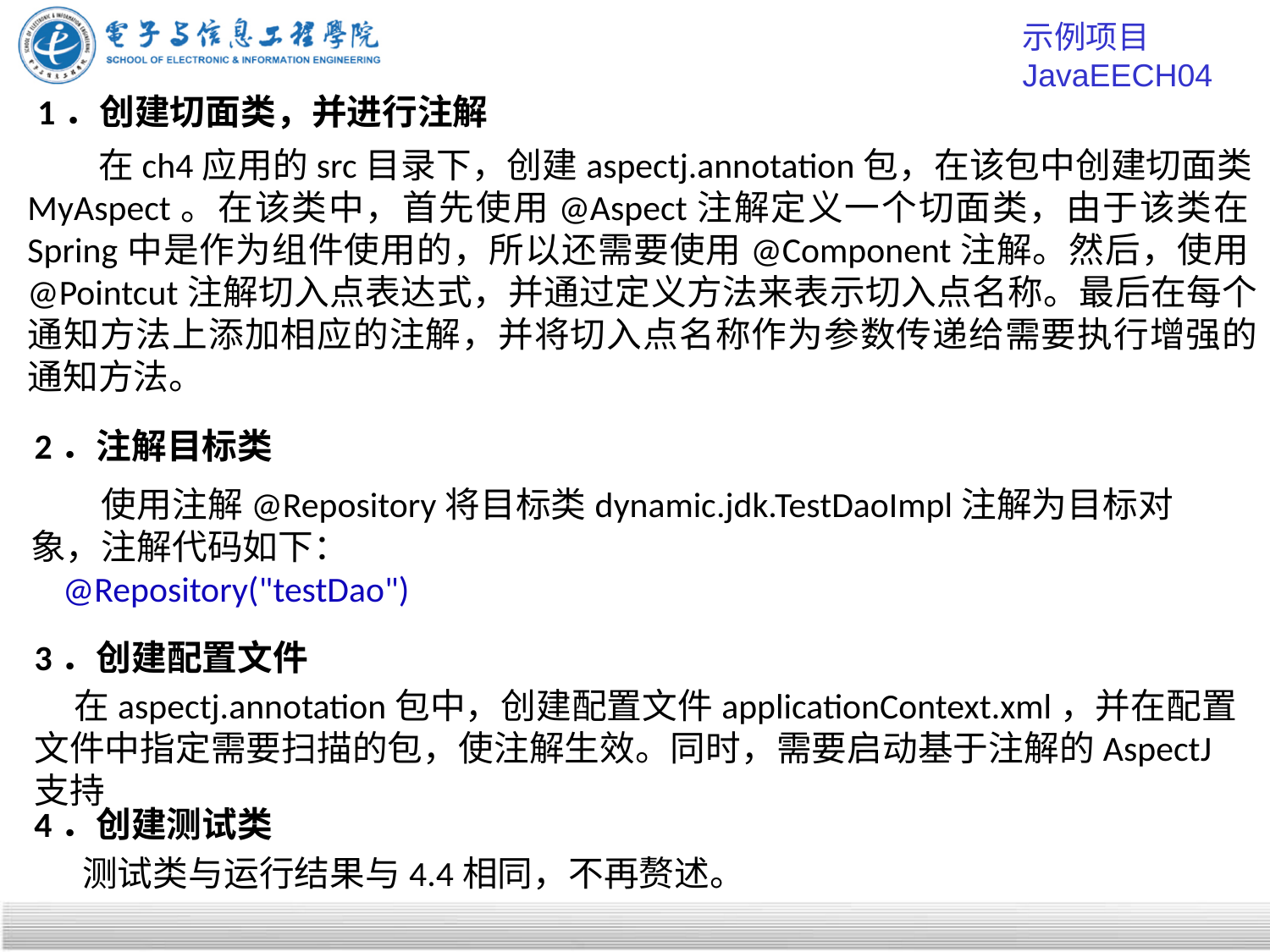

示例项目 JavaEECH04
# 1．创建切面类，并进行注解
　　在ch4应用的src目录下，创建aspectj.annotation包，在该包中创建切面类MyAspect。在该类中，首先使用@Aspect注解定义一个切面类，由于该类在Spring中是作为组件使用的，所以还需要使用@Component注解。然后，使用@Pointcut注解切入点表达式，并通过定义方法来表示切入点名称。最后在每个通知方法上添加相应的注解，并将切入点名称作为参数传递给需要执行增强的通知方法。
2．注解目标类
　　使用注解@Repository将目标类dynamic.jdk.TestDaoImpl注解为目标对象，注解代码如下：
    @Repository("testDao")
3．创建配置文件
    在aspectj.annotation包中，创建配置文件applicationContext.xml，并在配置文件中指定需要扫描的包，使注解生效。同时，需要启动基于注解的AspectJ支持
4．创建测试类
    测试类与运行结果与4.4相同，不再赘述。